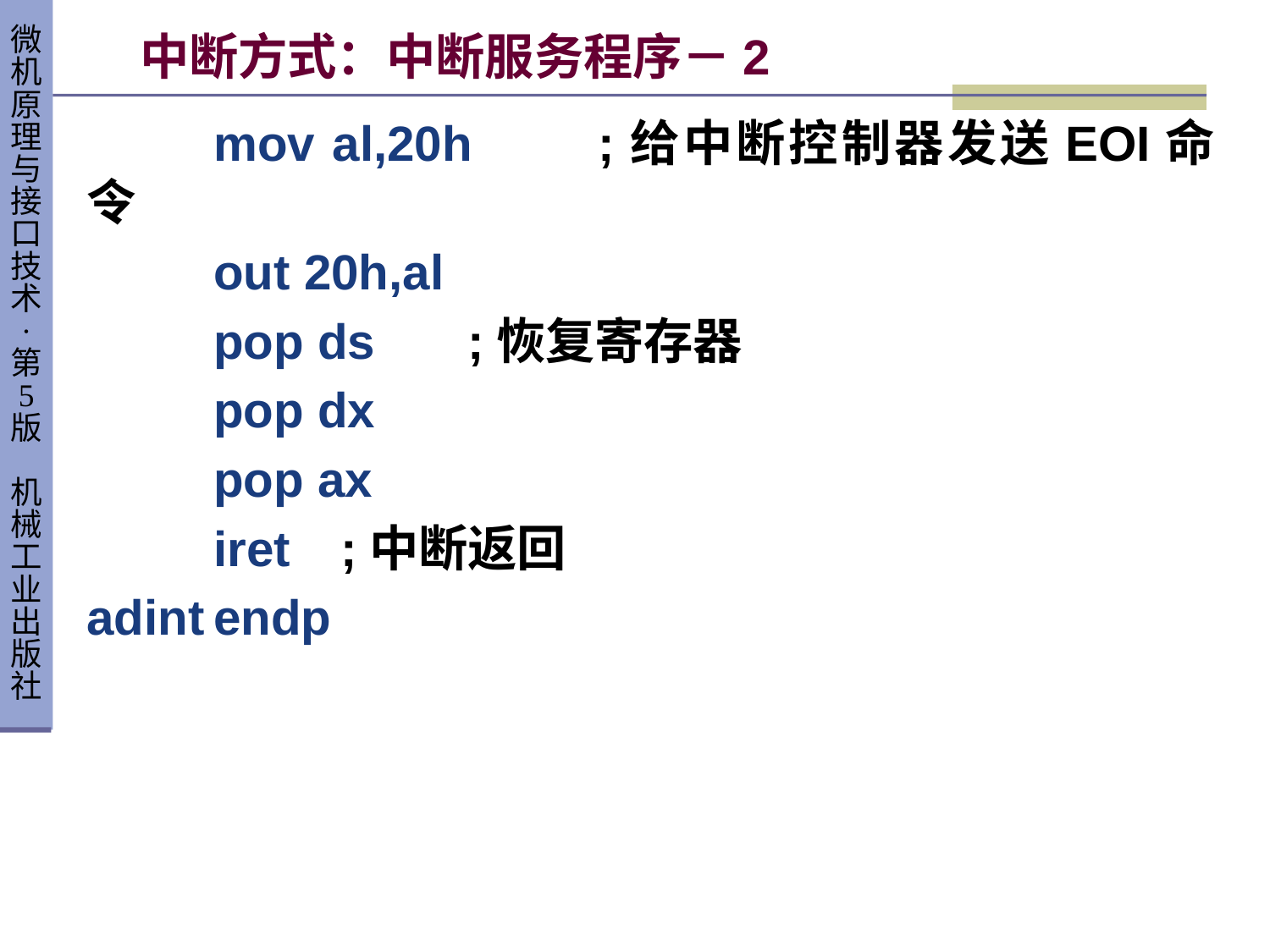

# 中断方式：中断服务程序－2
	mov al,20h	;给中断控制器发送EOI命令
	out 20h,al
	pop ds	;恢复寄存器
	pop dx
	pop ax
	iret	;中断返回
adint	endp